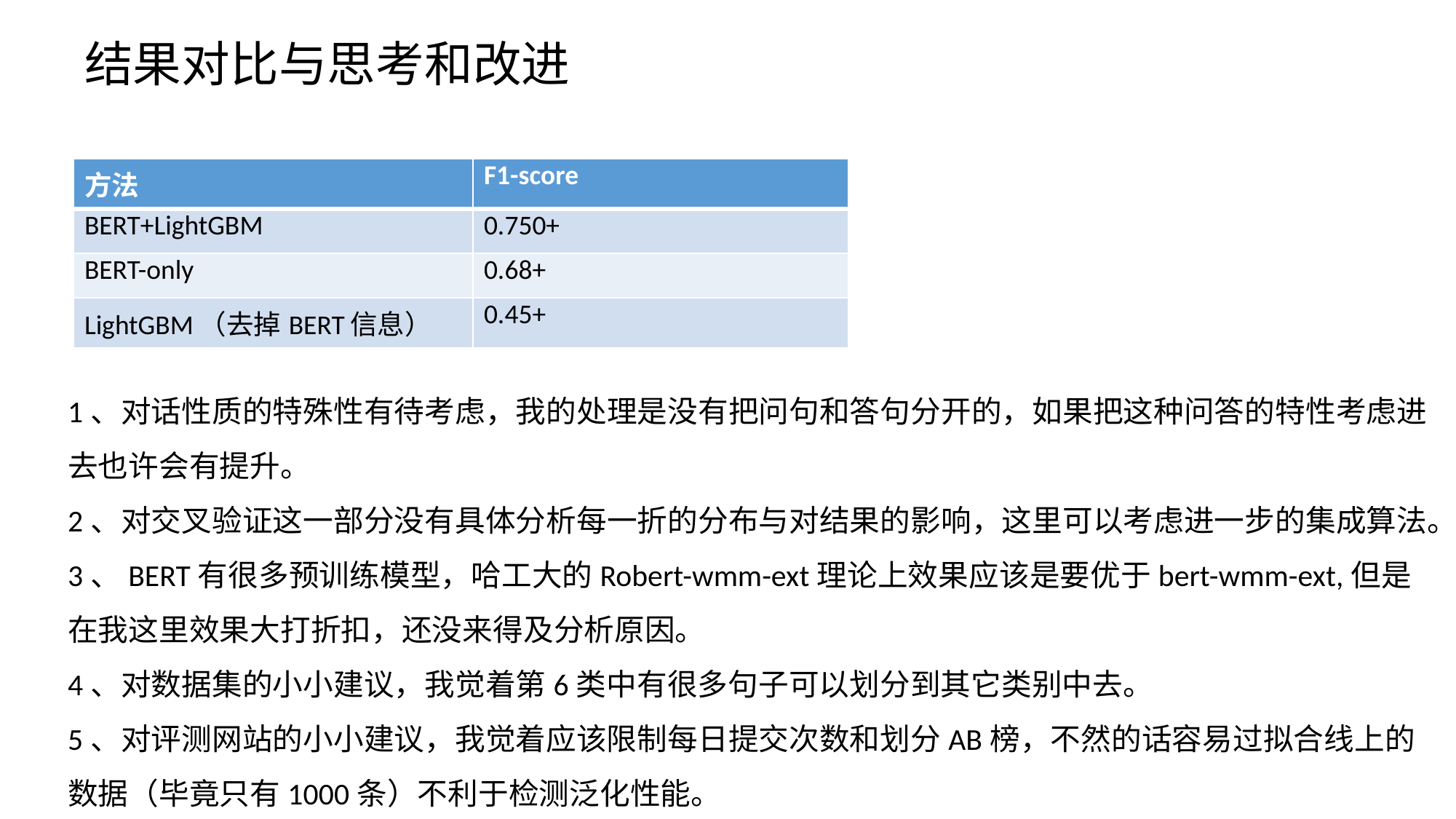

# 结果对比与思考和改进
| 方法 | F1-score |
| --- | --- |
| BERT+LightGBM | 0.750+ |
| BERT-only | 0.68+ |
| LightGBM（去掉BERT信息） | 0.45+ |
1、对话性质的特殊性有待考虑，我的处理是没有把问句和答句分开的，如果把这种问答的特性考虑进去也许会有提升。
2、对交叉验证这一部分没有具体分析每一折的分布与对结果的影响，这里可以考虑进一步的集成算法。
3、BERT有很多预训练模型，哈工大的Robert-wmm-ext理论上效果应该是要优于bert-wmm-ext,但是在我这里效果大打折扣，还没来得及分析原因。
4、对数据集的小小建议，我觉着第6类中有很多句子可以划分到其它类别中去。
5、对评测网站的小小建议，我觉着应该限制每日提交次数和划分AB榜，不然的话容易过拟合线上的数据（毕竟只有1000条）不利于检测泛化性能。